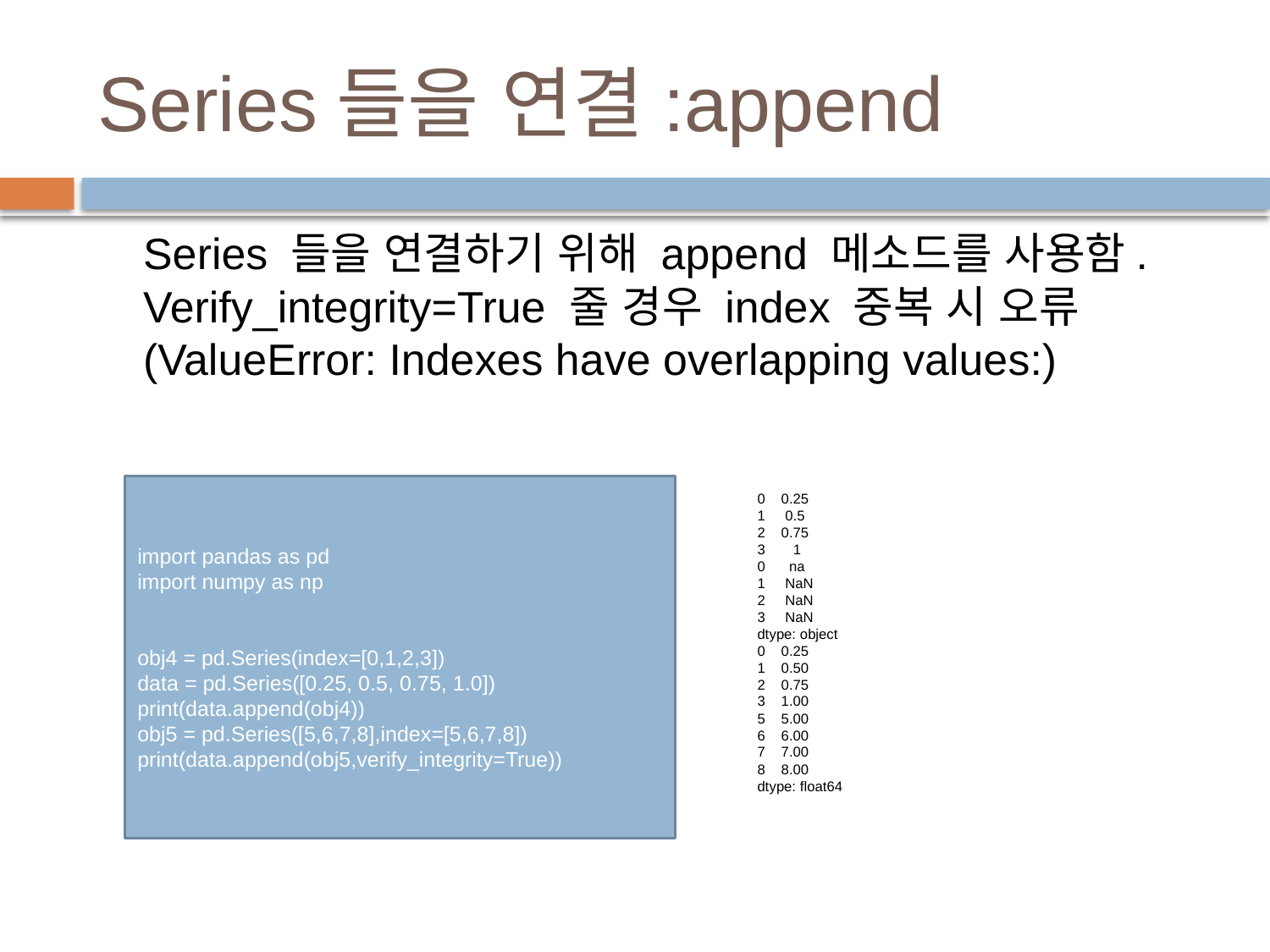

# Series들을 연결:append
Series 들을 연결하기 위해 append 메소드를 사용함. Verify_integrity=True 줄 경우 index 중복 시 오류(ValueError: Indexes have overlapping values:)
import pandas as pd
import numpy as np

obj4 = pd.Series(index=[0,1,2,3])
data = pd.Series([0.25, 0.5, 0.75, 1.0])
print(data.append(obj4))
obj5 = pd.Series([5,6,7,8],index=[5,6,7,8])
print(data.append(obj5,verify_integrity=True))
0    0.25
1     0.5
2    0.75
3       1
0      na
1     NaN
2     NaN
3     NaN
dtype: object
0    0.25
1    0.50
2    0.75
3    1.00
5    5.00
6    6.00
7    7.00
8    8.00
dtype: float64